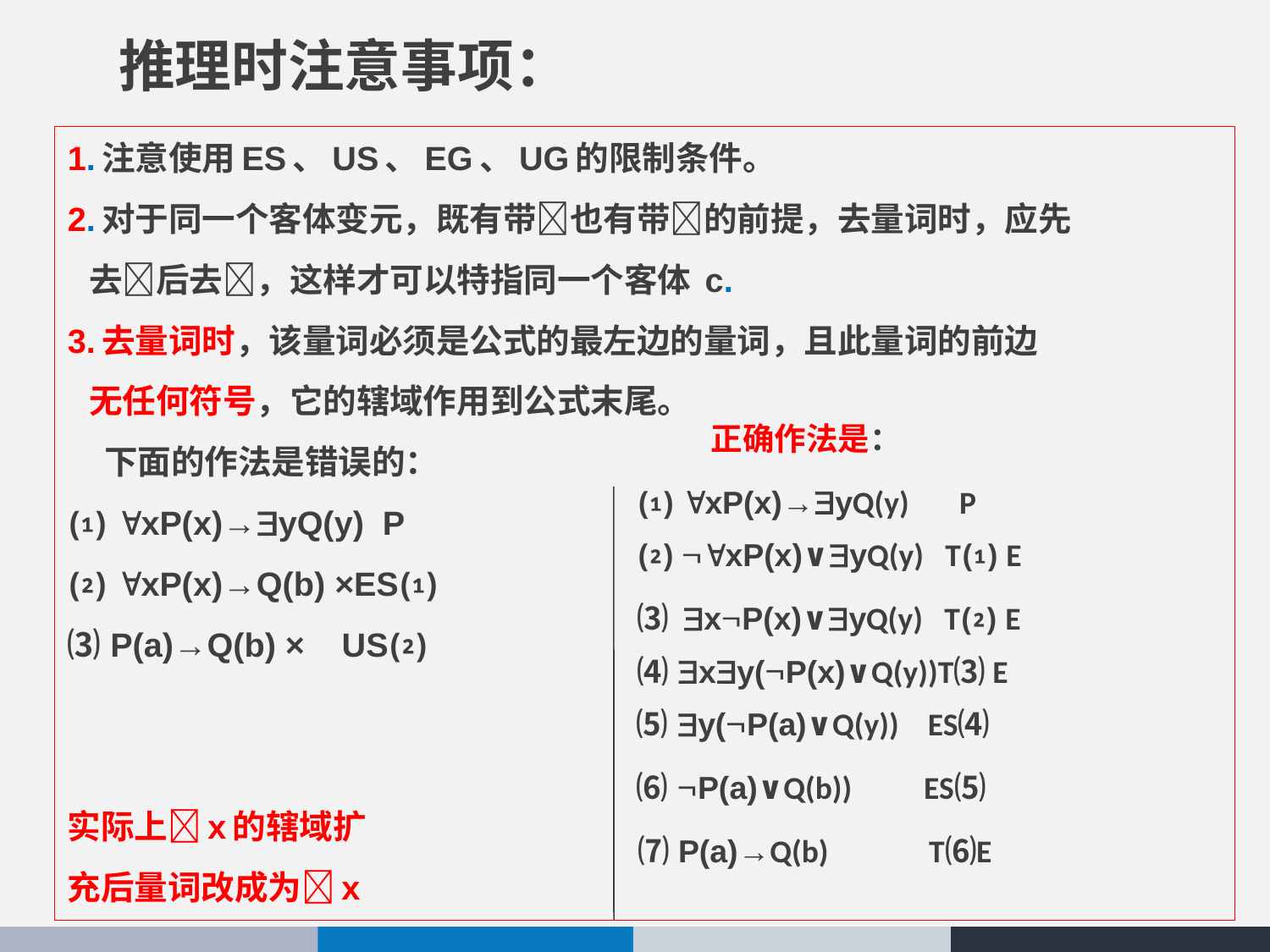

# 推理时注意事项：
1.注意使用ES、US、EG、UG的限制条件。
2.对于同一个客体变元，既有带∀也有带∃的前提，去量词时，应先
  去∃后去∀，这样才可以特指同一个客体 c.
3.去量词时，该量词必须是公式的最左边的量词，且此量词的前边
  无任何符号，它的辖域作用到公式末尾。
    下面的作法是错误的：
⑴ ∀xP(x)→∃yQ(y)  P
⑵ ∀xP(x)→Q(b) ×ES⑴
⑶ P(a)→Q(b) ×    US⑵

实际上∀x的辖域扩
充后量词改成为∃x
正确作法是：
⑴ ∀xP(x)→∃yQ(y)       P

⑵ ¬∀xP(x)∨∃yQ(y)   T⑴ E
⑶  ∃x¬P(x)∨∃yQ(y)   T⑵ E
⑷ ∃x∃y(¬P(x)∨Q(y))T⑶ E
⑸ ∃y(¬P(a)∨Q(y))    ES⑷
⑹ ¬P(a)∨Q(b))          ES⑸
⑺ P(a)→Q(b)              T⑹E